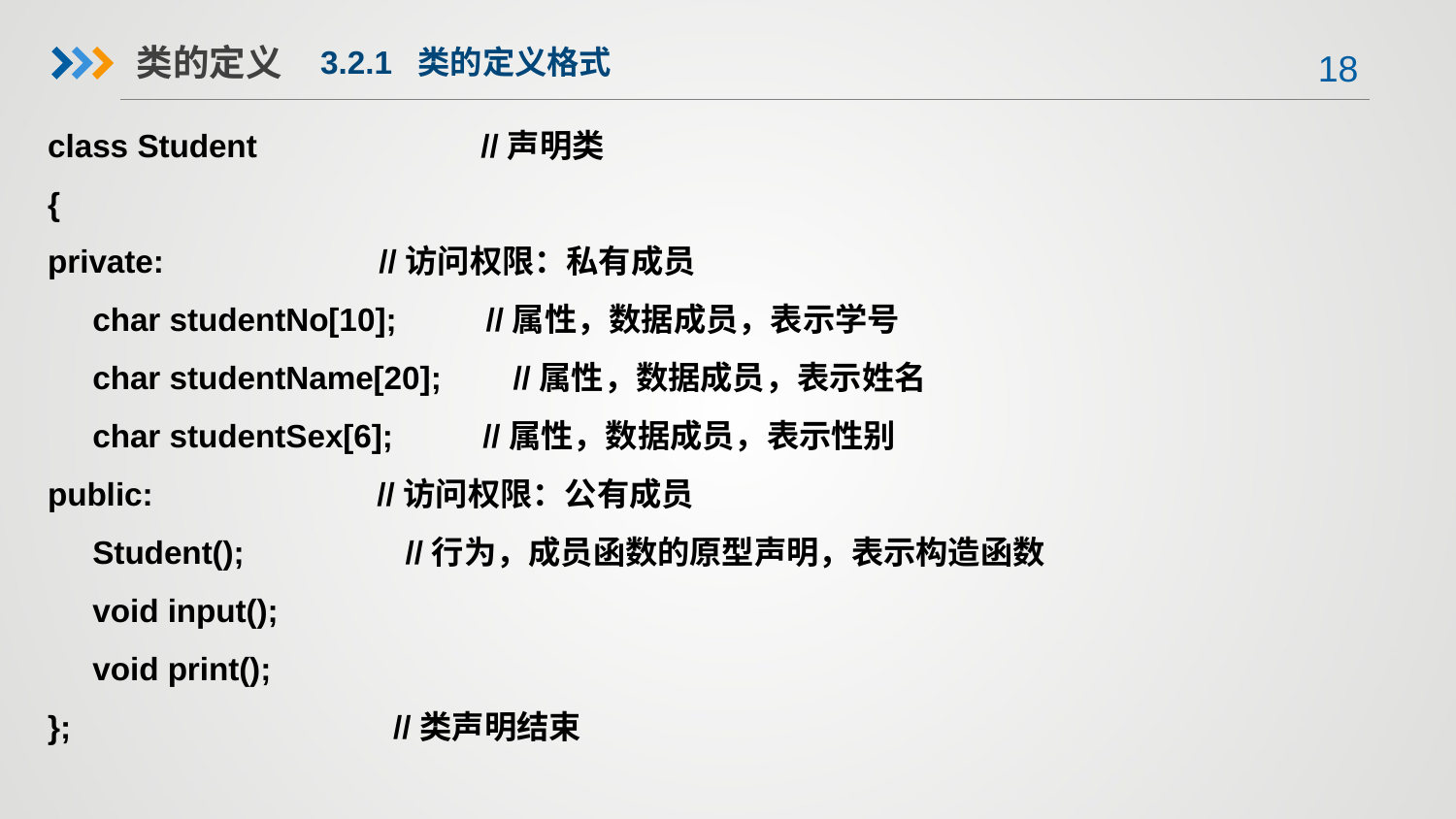

类的定义
3.2.1  类的定义格式
class Student                         //声明类
{
private:                        //访问权限：私有成员
     char studentNo[10];          //属性，数据成员，表示学号
     char studentName[20];        //属性，数据成员，表示姓名
     char studentSex[6];          //属性，数据成员，表示性别
public:                         //访问权限：公有成员
     Student();                  //行为，成员函数的原型声明，表示构造函数
     void input();
     void print();
};                                    //类声明结束